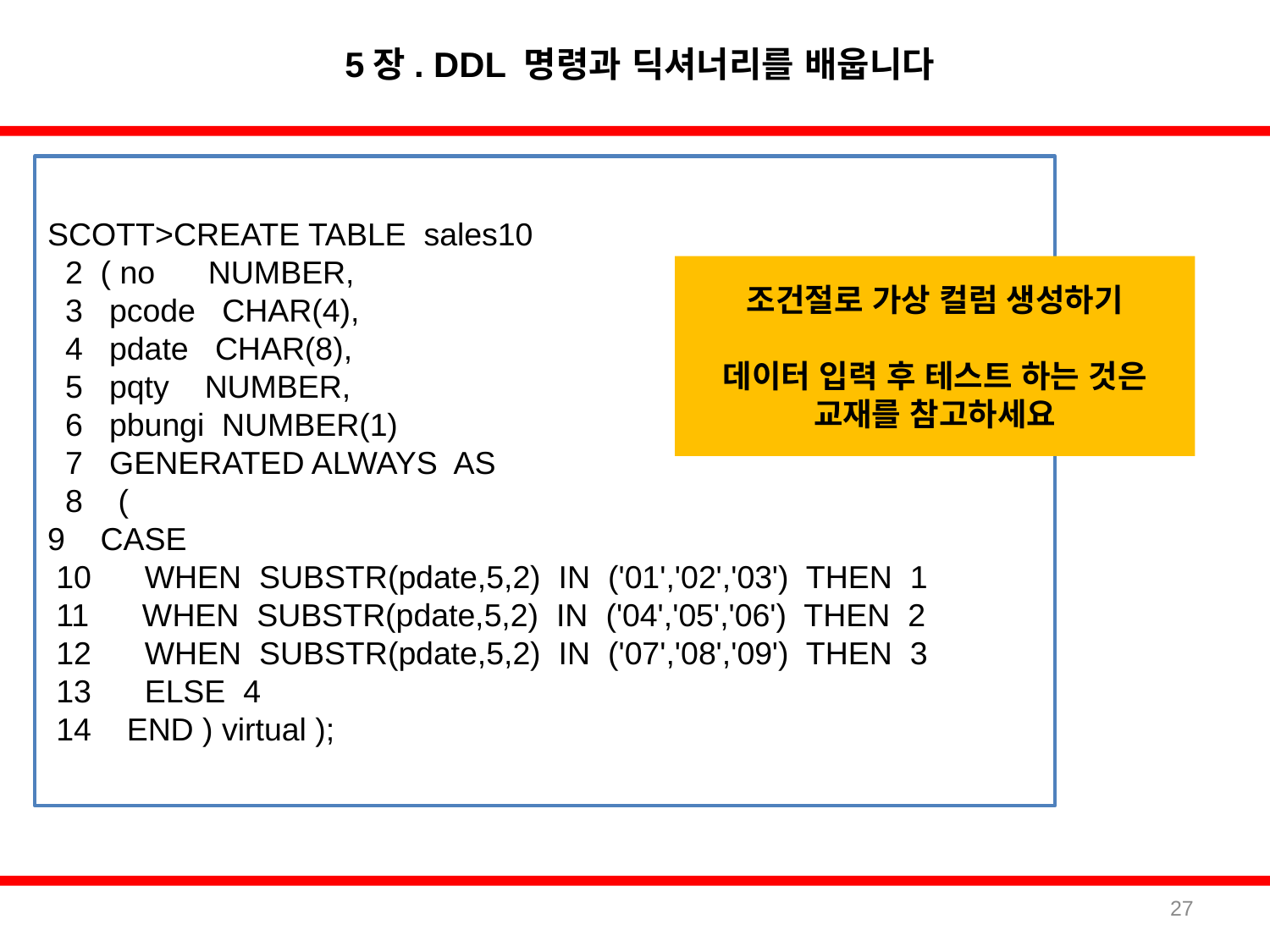

5장. DDL 명령과 딕셔너리를 배웁니다

SCOTT>CREATE TABLE  sales10
  2  ( no      NUMBER,
  3   pcode   CHAR(4),
  4   pdate   CHAR(8),
  5   pqty    NUMBER,
  6   pbungi  NUMBER(1)
  7   GENERATED ALWAYS  AS
  8    (
9    CASE
 10      WHEN  SUBSTR(pdate,5,2)  IN  ('01','02','03')  THEN  1
 11      WHEN  SUBSTR(pdate,5,2)  IN  ('04','05','06')  THEN  2
 12      WHEN  SUBSTR(pdate,5,2)  IN  ('07','08','09')  THEN  3
 13      ELSE  4
 14    END ) virtual );
조건절로 가상 컬럼 생성하기

데이터 입력 후 테스트 하는 것은
교재를 참고하세요

27